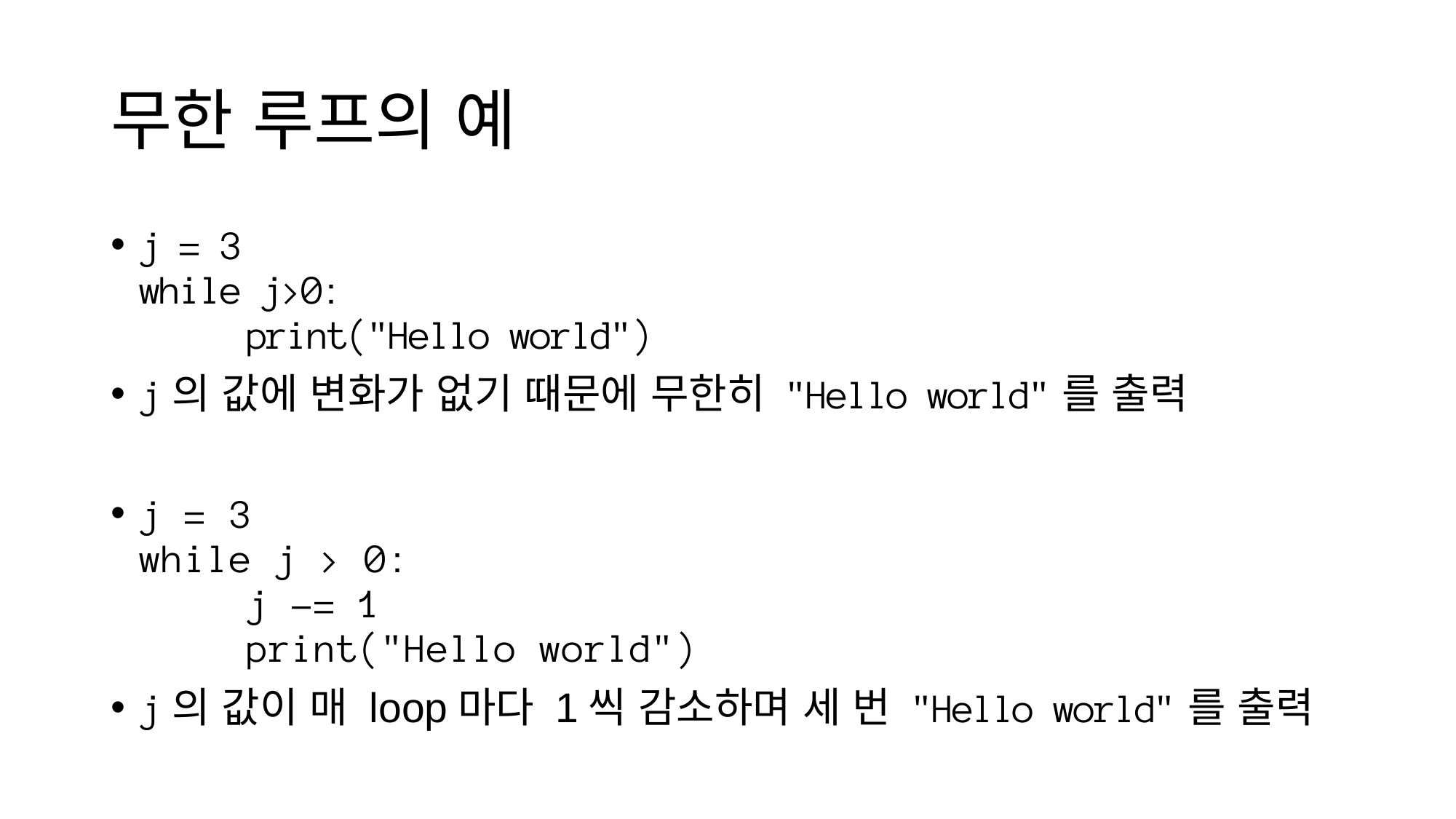

# 무한 루프의 예
j = 3
while j>0:
	print("Hello world")
j의 값에 변화가 없기 때문에 무한히 "Hello world"를 출력

j = 3
while j > 0:
	j -= 1
	print("Hello world")
j의 값이 매 loop마다 1씩 감소하며 세 번 "Hello world"를 출력